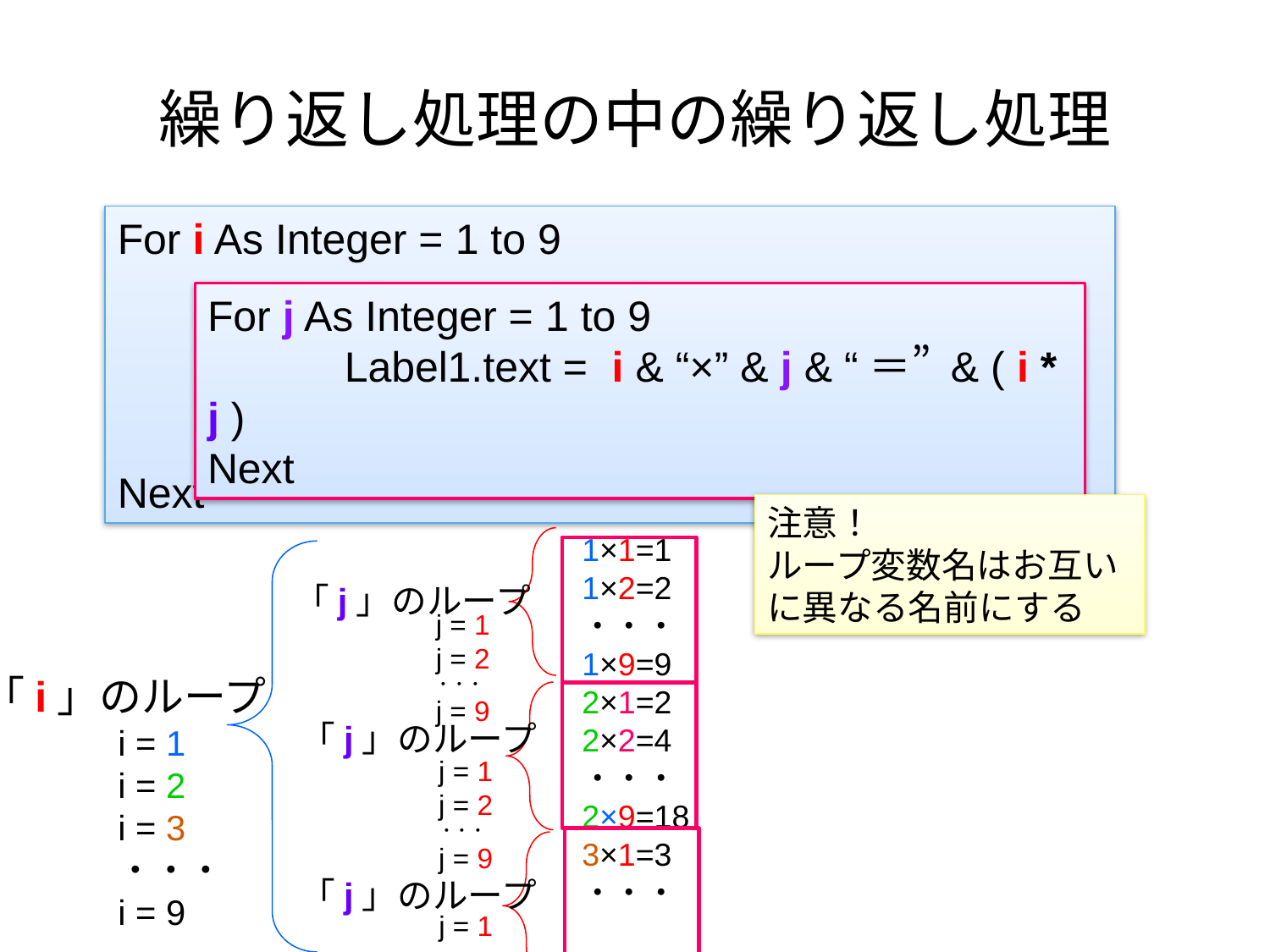

# 繰り返し処理の中の繰り返し処理
For i As Integer = 1 to 9

Next
For j As Integer = 1 to 9
　　　Label1.text =  i & “×” & j & “＝” & ( i * j )
Next
注意！
ループ変数名はお互いに異なる名前にする
1×1=1
1×2=2
・・・
1×9=9
2×1=2
2×2=4
・・・
2×9=18
3×1=3
・・・

「j」のループ
j = 1
j = 2
・・・
j = 9
「i」のループ

「j」のループ
i = 1
i = 2
i = 3
・・・
i = 9
j = 1
j = 2
・・・
j = 9

「j」のループ
j = 1